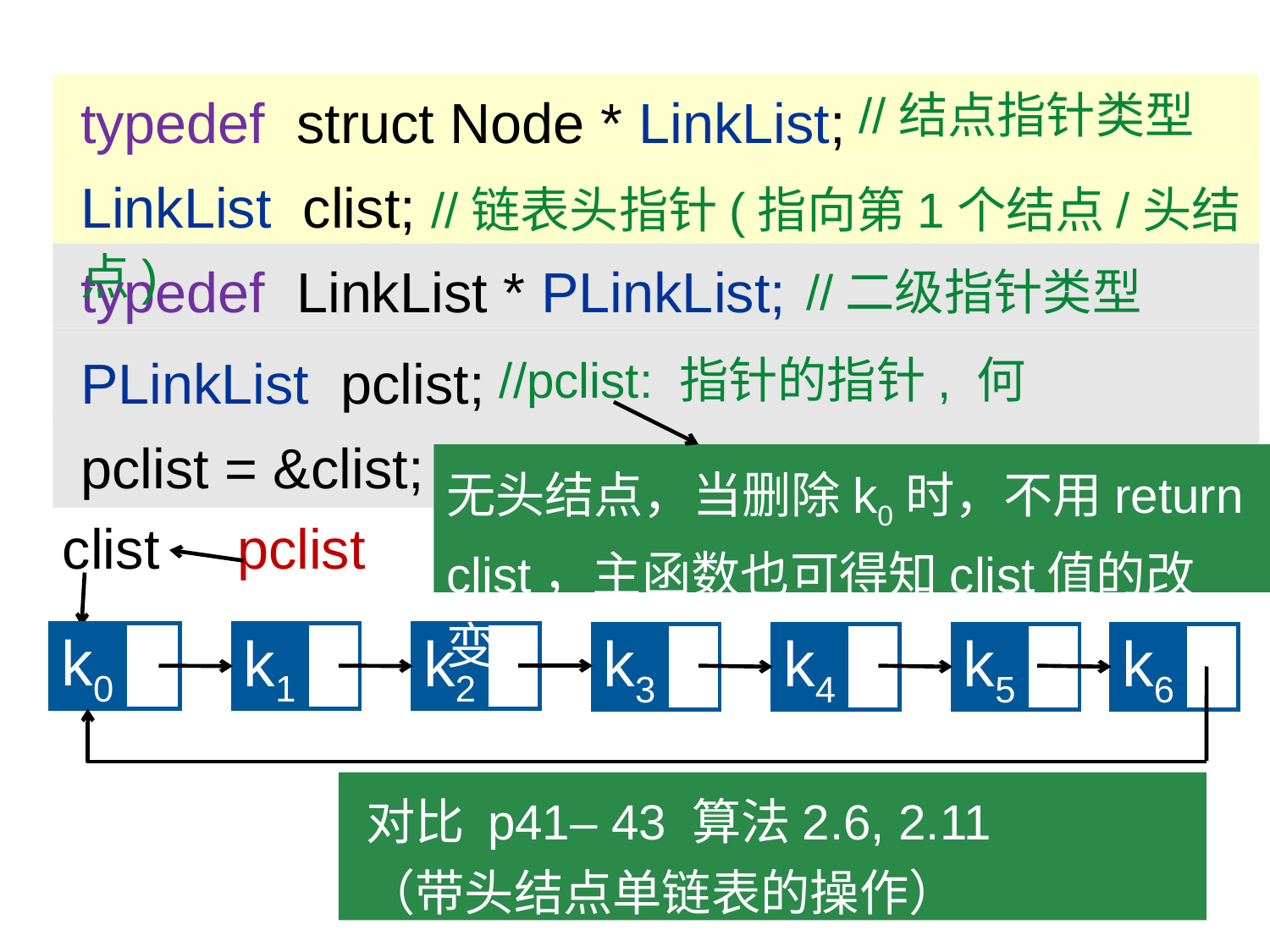

typedef  struct Node * LinkList;
//结点指针类型
LinkList  clist; //链表头指针(指向第1个结点/头结点)
typedef  LinkList * PLinkList;

//二级指针类型
PLinkList  pclist;
//pclist: 指针的指针, 何用?
pclist = &clist;

无头结点，当删除k0时，不用return clist，主函数也可得知clist值的改变。
clist
pclist
k0

k1

k2

k3

k4

k5

k6

对比 p41– 43 算法2.6, 2.11
（带头结点单链表的操作）